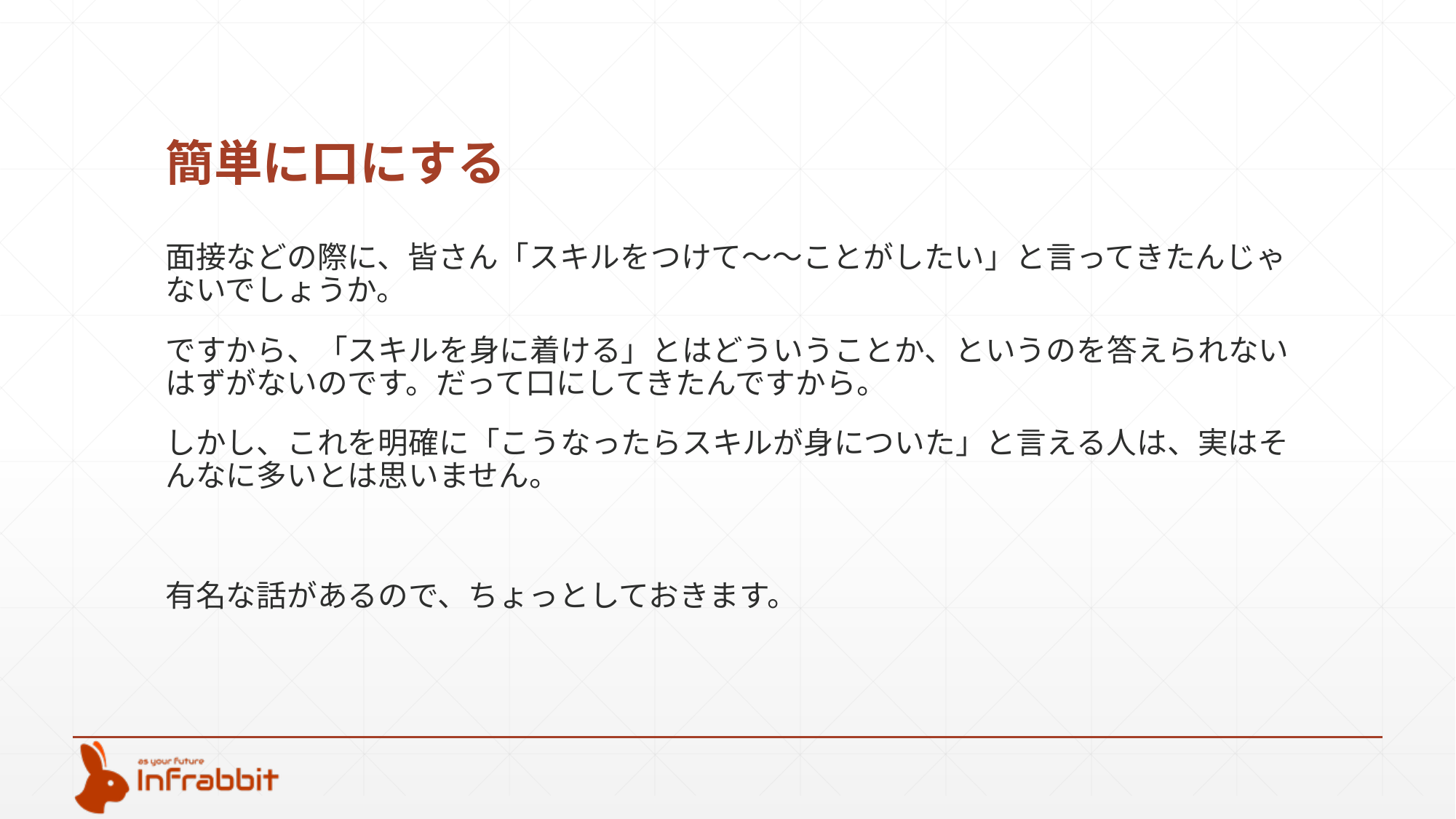

# 簡単に口にする
面接などの際に、皆さん「スキルをつけて～～ことがしたい」と言ってきたんじゃないでしょうか。
ですから、「スキルを身に着ける」とはどういうことか、というのを答えられないはずがないのです。だって口にしてきたんですから。
しかし、これを明確に「こうなったらスキルが身についた」と言える人は、実はそんなに多いとは思いません。

有名な話があるので、ちょっとしておきます。